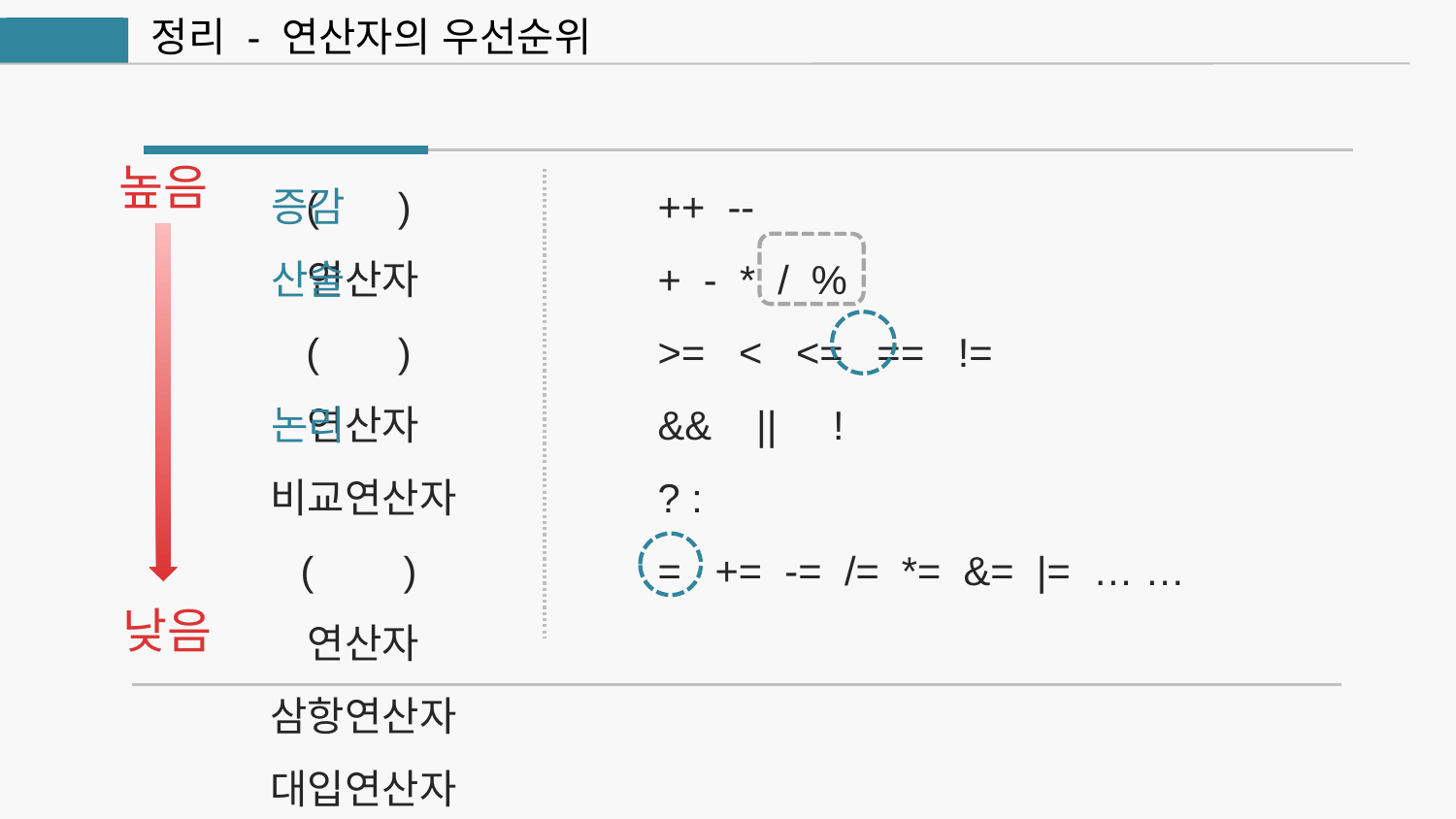

정리 - 연산자의 우선순위

연산자
높음
증감
산술

논리
(       )연산자
(       )연산자
비교연산자
(        )연산자
삼항연산자
대입연산자
++  --
+  -  *  /  %
>=   <   <=   ==   !=
&&    ||     !
? :
=   +=  -=  /=  *=  &=  |=  … …

낮음